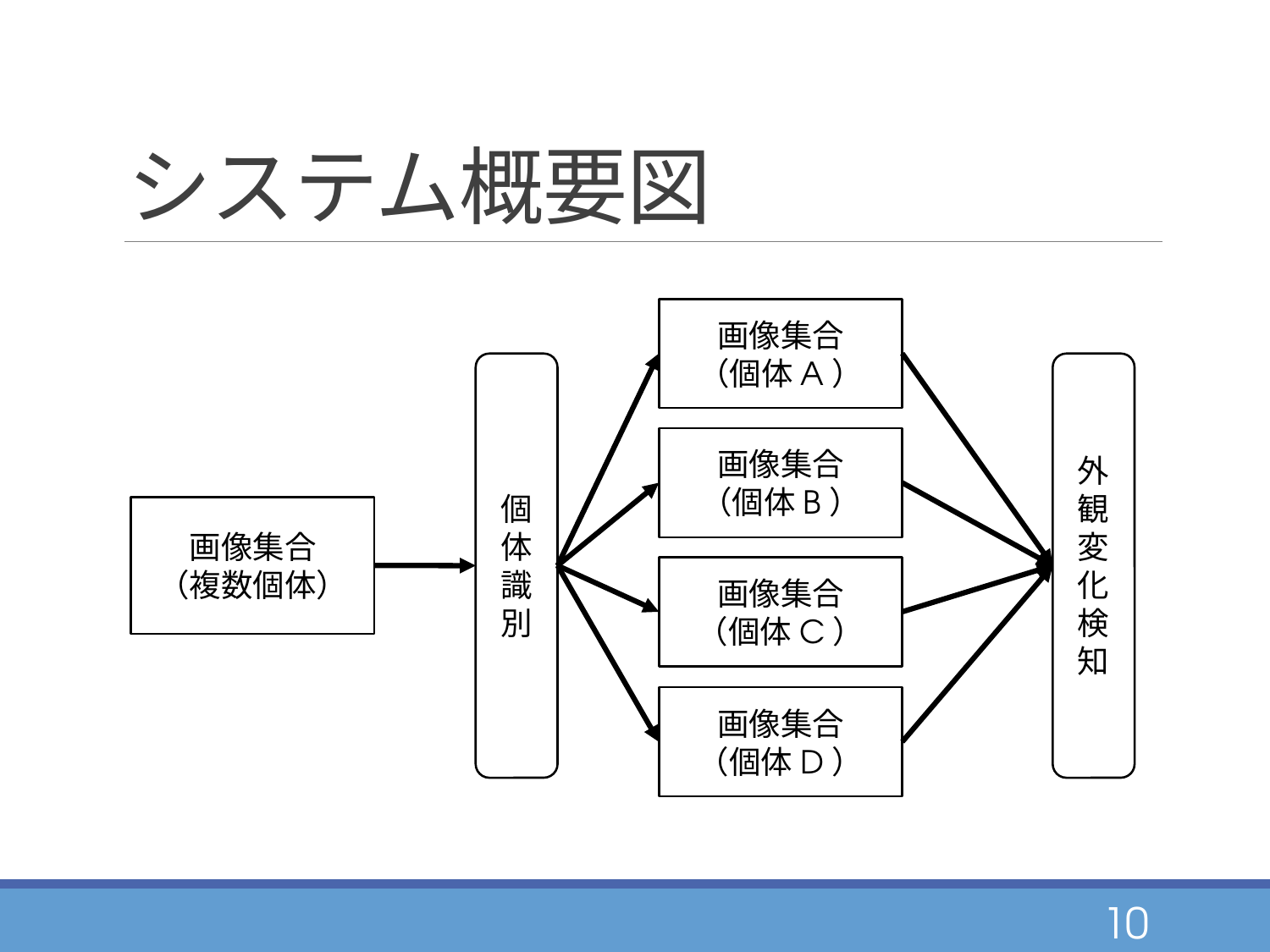

# システム概要図
画像集合
（個体A）
個体識別
外観変化検知
画像集合
（個体B）
画像集合
（複数個体）
画像集合
（個体C）
画像集合
（個体D）
10